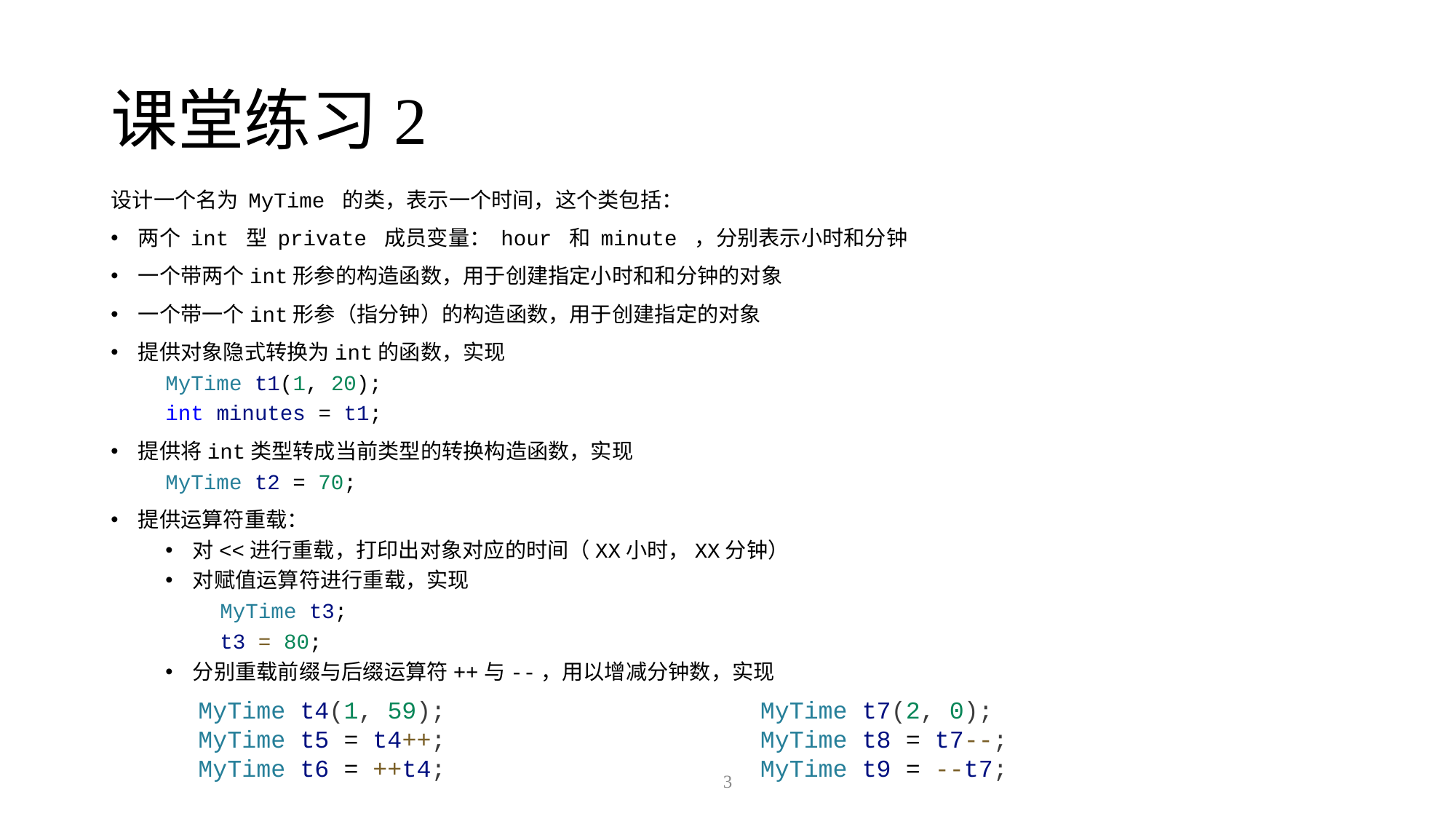

# 课堂练习2
设计一个名为 MyTime 的类，表示一个时间，这个类包括：
两个 int 型 private 成员变量： hour 和 minute ，分别表示小时和分钟
一个带两个int形参的构造函数，用于创建指定小时和和分钟的对象
一个带一个int形参（指分钟）的构造函数，用于创建指定的对象
提供对象隐式转换为int的函数，实现
MyTime t1(1, 20);
int minutes = t1;
提供将int类型转成当前类型的转换构造函数，实现
MyTime t2 = 70;
提供运算符重载：
对<<进行重载，打印出对象对应的时间（XX小时，XX分钟）
对赋值运算符进行重载，实现
MyTime t3;
t3 = 80;
分别重载前缀与后缀运算符++与--，用以增减分钟数，实现

MyTime t4(1, 59);
MyTime t5 = t4++;
MyTime t6 = ++t4;
MyTime t7(2, 0);
MyTime t8 = t7--;
MyTime t9 = --t7;
3